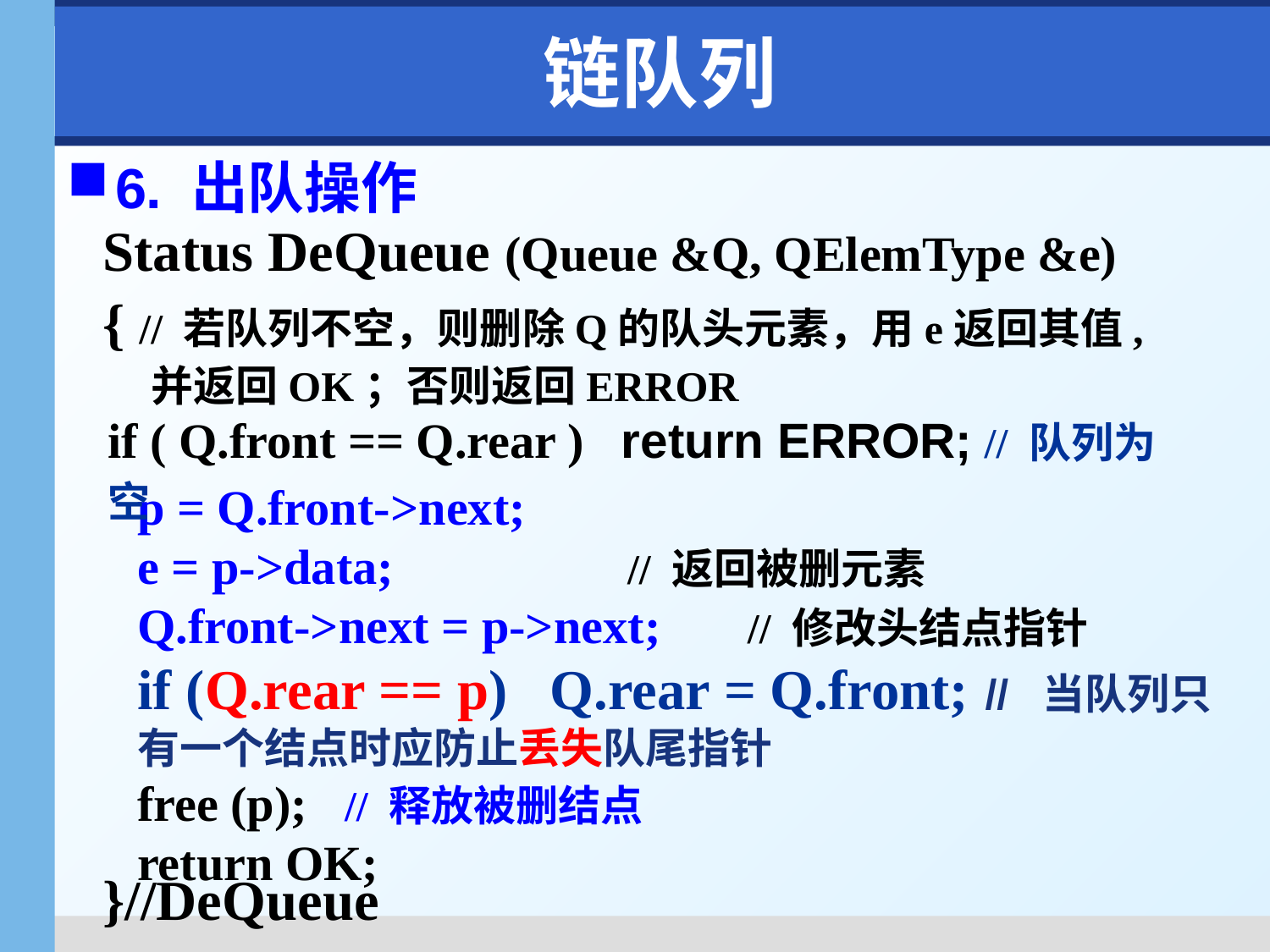

# 链队列
6. 出队操作

Status DeQueue (Queue &Q, QElemType &e)
{ // 若队列不空，则删除Q的队头元素，用e返回其值,
    并返回OK；否则返回ERROR

}//DeQueue
if ( Q.front == Q.rear )   return ERROR; // 队列为空
p = Q.front->next;
e = p->data;                   // 返回被删元素
Q.front->next = p->next;       // 修改头结点指针
if (Q.rear == p)   Q.rear = Q.front; //  当队列只有一个结点时应防止丢失队尾指针
free (p);   // 释放被删结点
return OK;